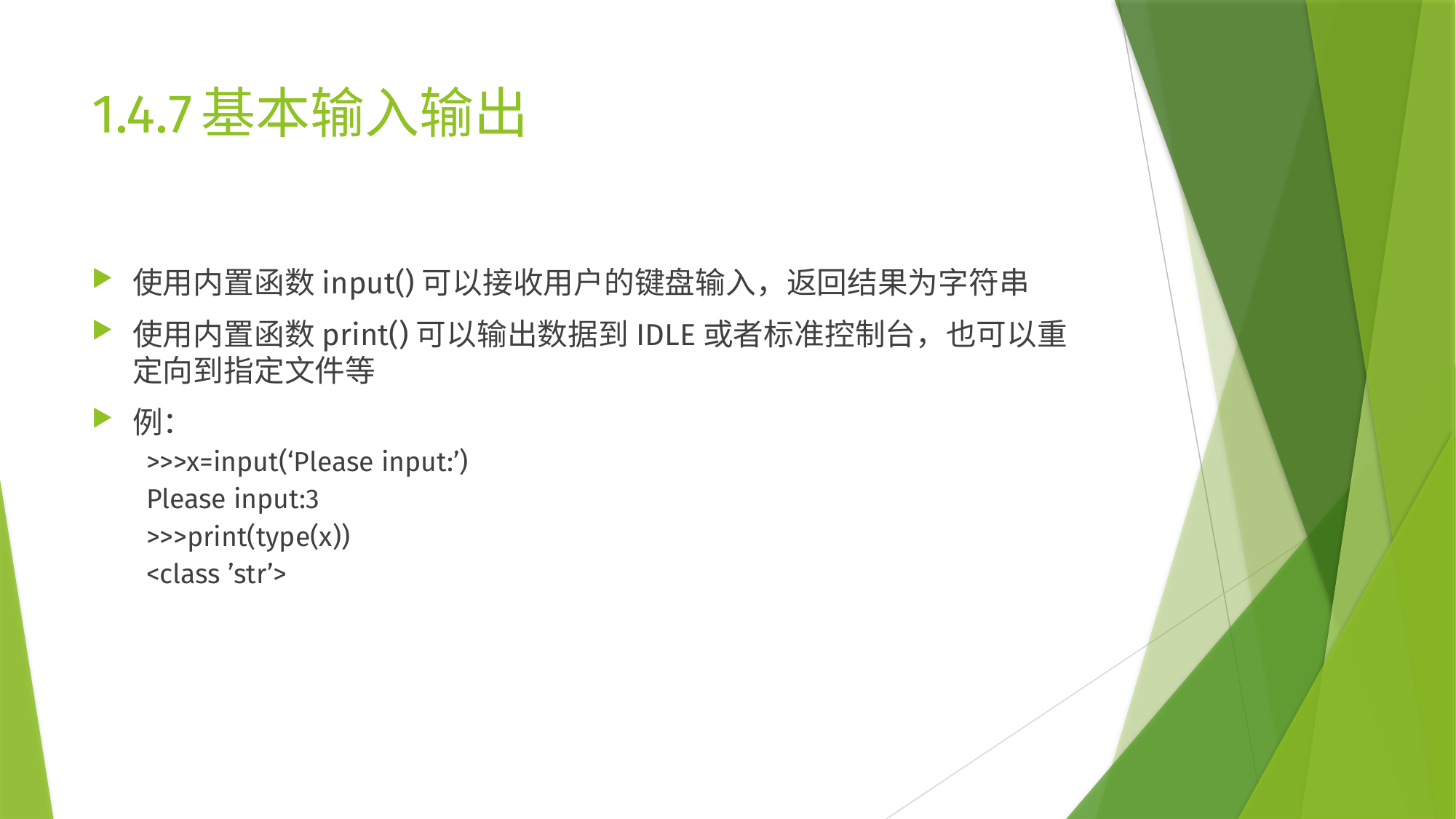

# 1.4.7	基本输入输出
使用内置函数input()可以接收用户的键盘输入，返回结果为字符串
使用内置函数print()可以输出数据到IDLE或者标准控制台，也可以重定向到指定文件等
例：
>>>x=input(‘Please input:’)
Please input:3
>>>print(type(x))
<class ’str’>